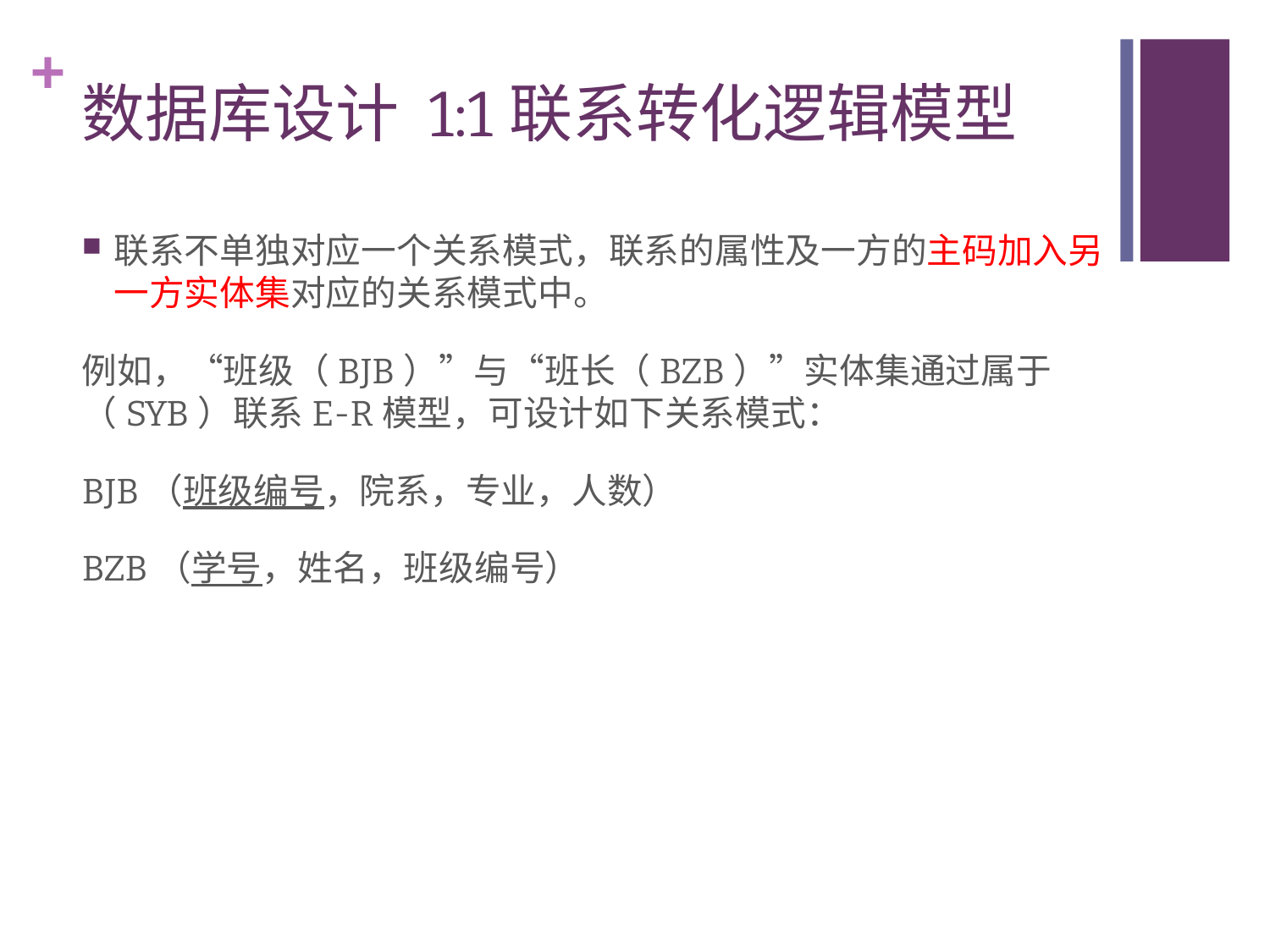

# 数据库设计 1:1联系转化逻辑模型
联系不单独对应一个关系模式，联系的属性及一方的主码加入另一方实体集对应的关系模式中。
例如，“班级（BJB）”与“班长（BZB）”实体集通过属于（SYB）联系E-R模型，可设计如下关系模式：
BJB（班级编号，院系，专业，人数）
BZB（学号，姓名，班级编号）